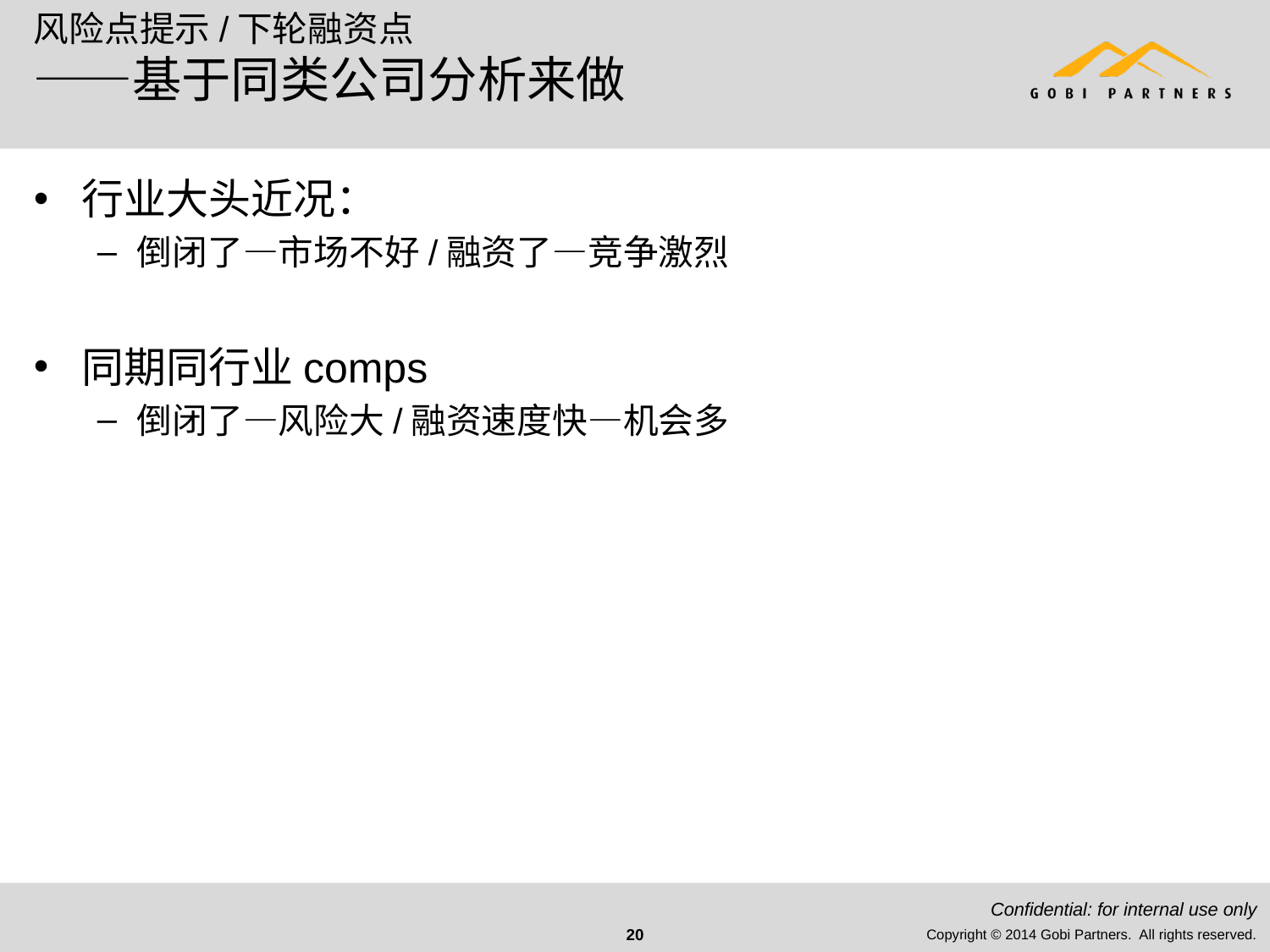

# 风险点提示/下轮融资点 ——基于同类公司分析来做
行业大头近况：
倒闭了—市场不好/融资了—竞争激烈

同期同行业comps
倒闭了—风险大/融资速度快—机会多